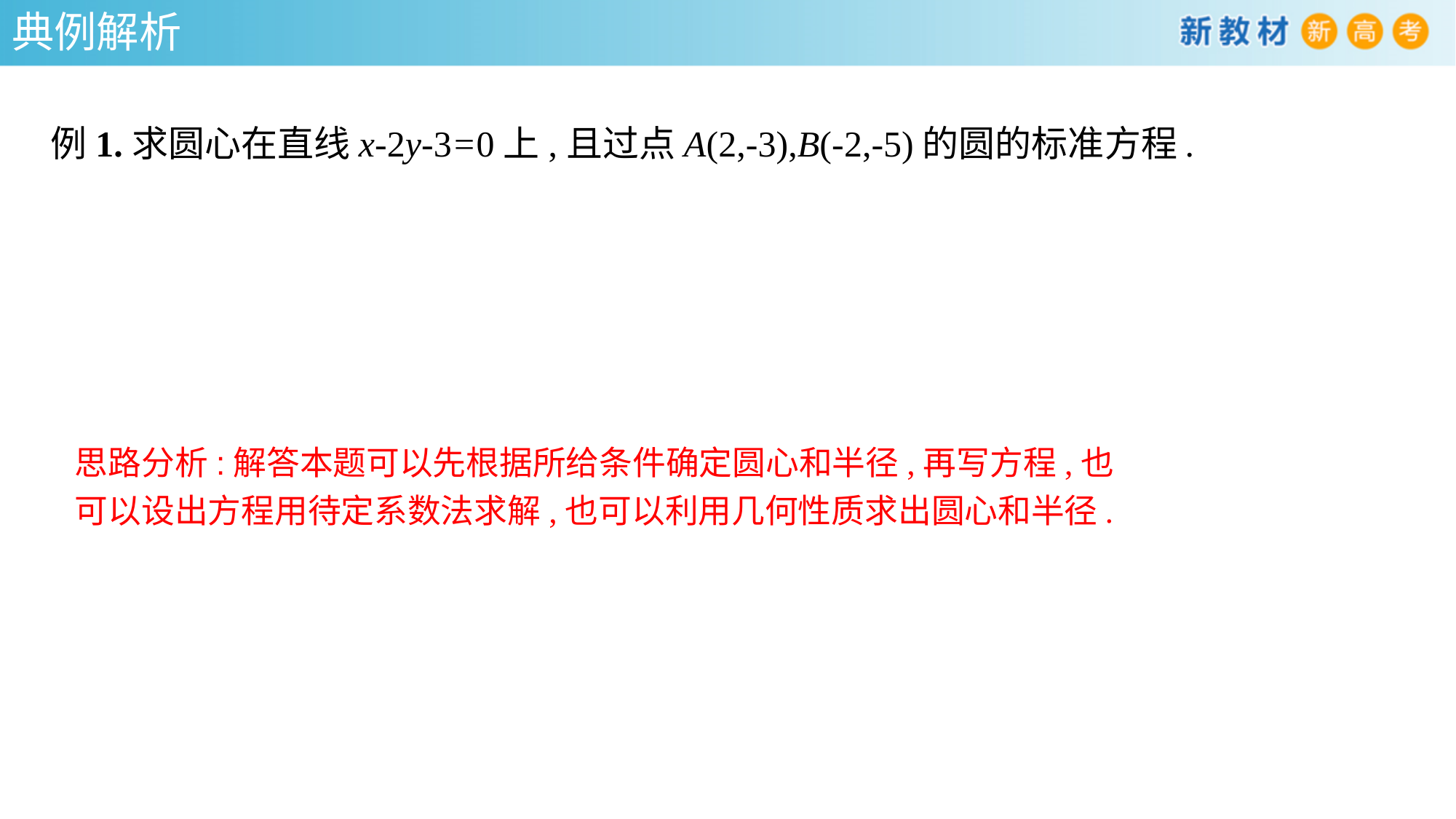

典例解析
例1.求圆心在直线x-2y-3=0上,且过点A(2,-3),B(-2,-5)的圆的标准方程.
思路分析:解答本题可以先根据所给条件确定圆心和半径,再写方程,也可以设出方程用待定系数法求解,也可以利用几何性质求出圆心和半径.